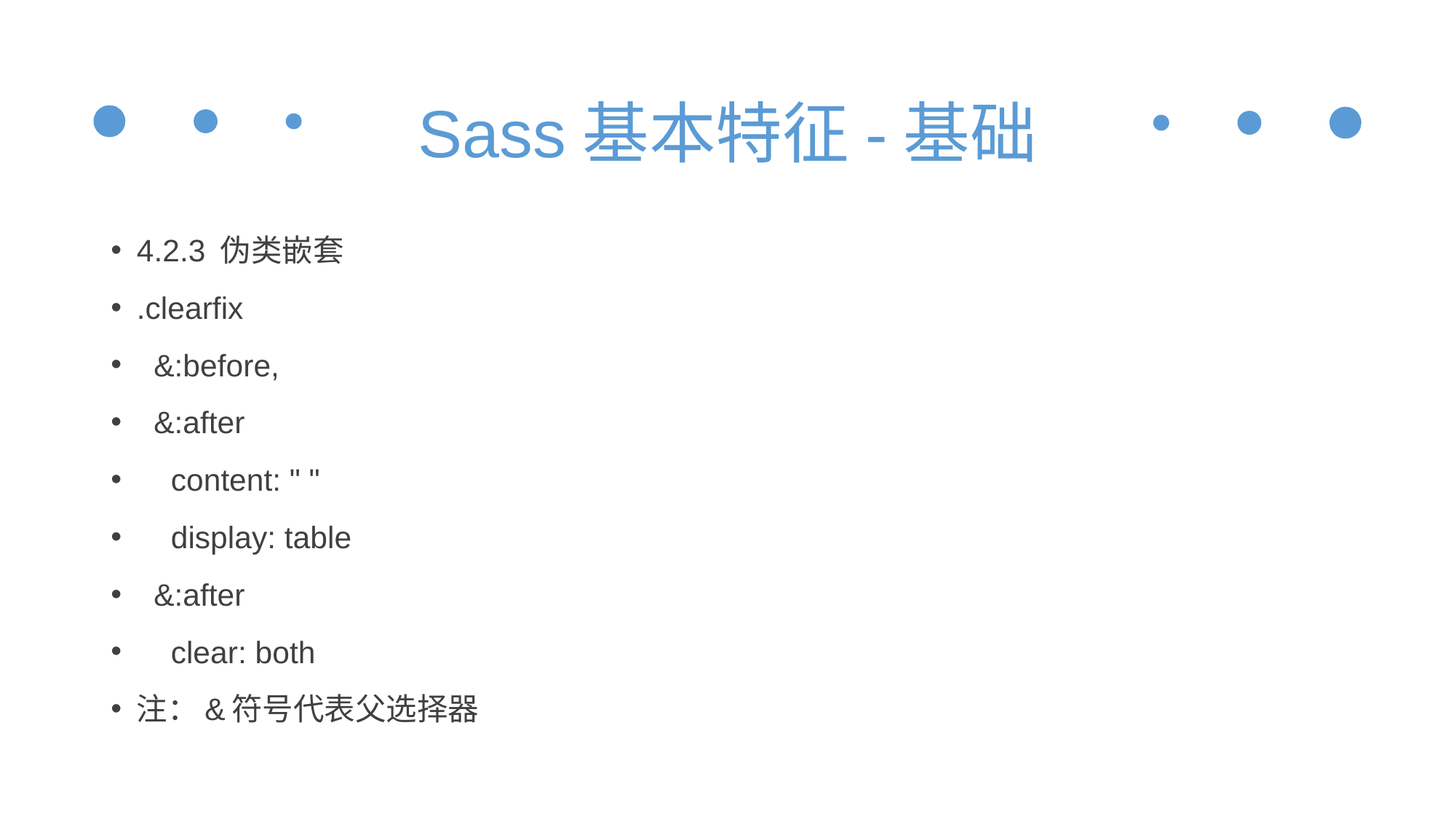

# Sass基本特征-基础
4.2.3 伪类嵌套
.clearfix
  &:before,
  &:after
    content: " "
    display: table
  &:after
    clear: both
注：&符号代表父选择器